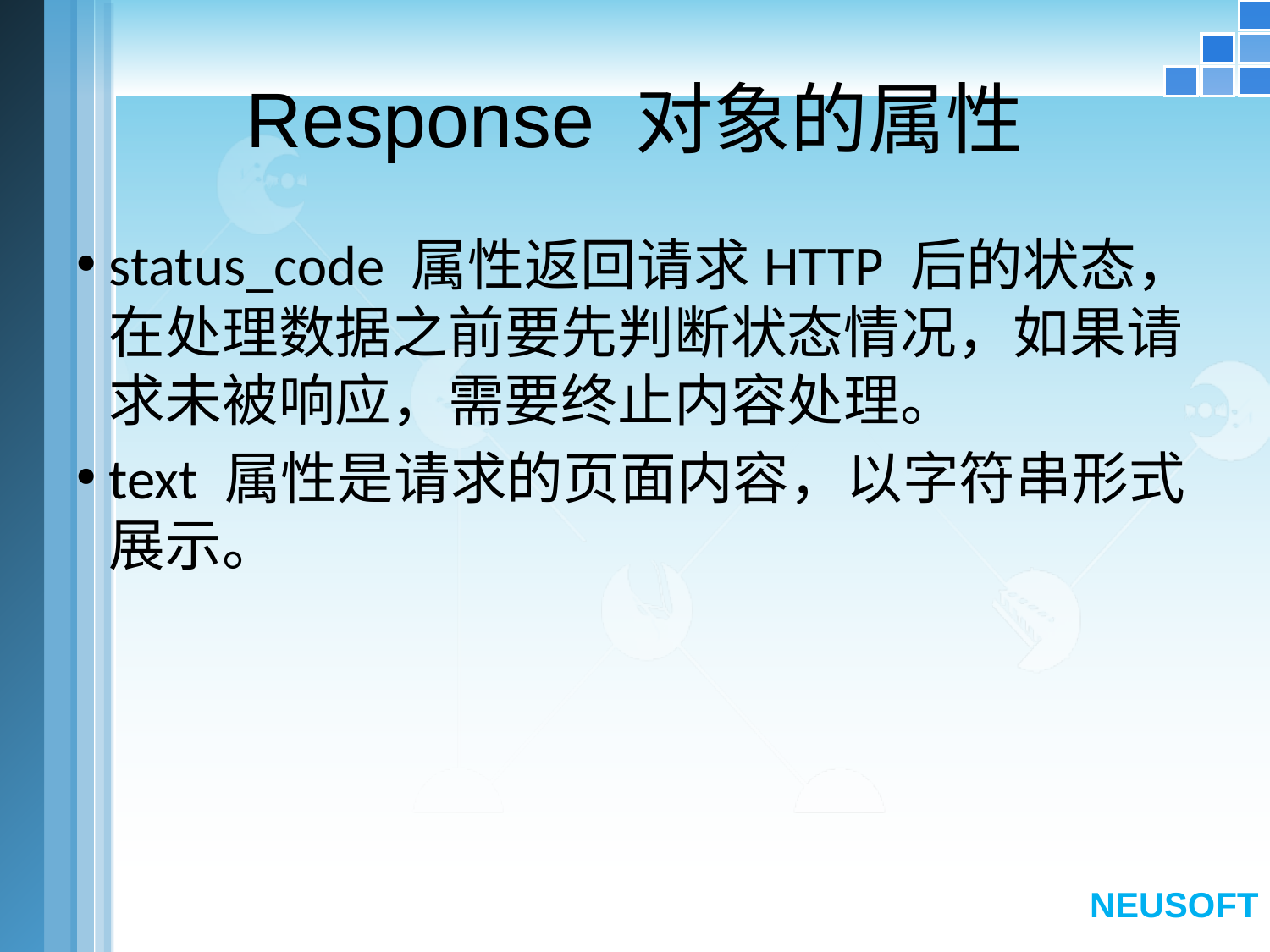

# Response 对象的属性
status_code 属性返回请求HTTP 后的状态，在处理数据之前要先判断状态情况，如果请求未被响应，需要终止内容处理。
text 属性是请求的页面内容，以字符串形式展示。